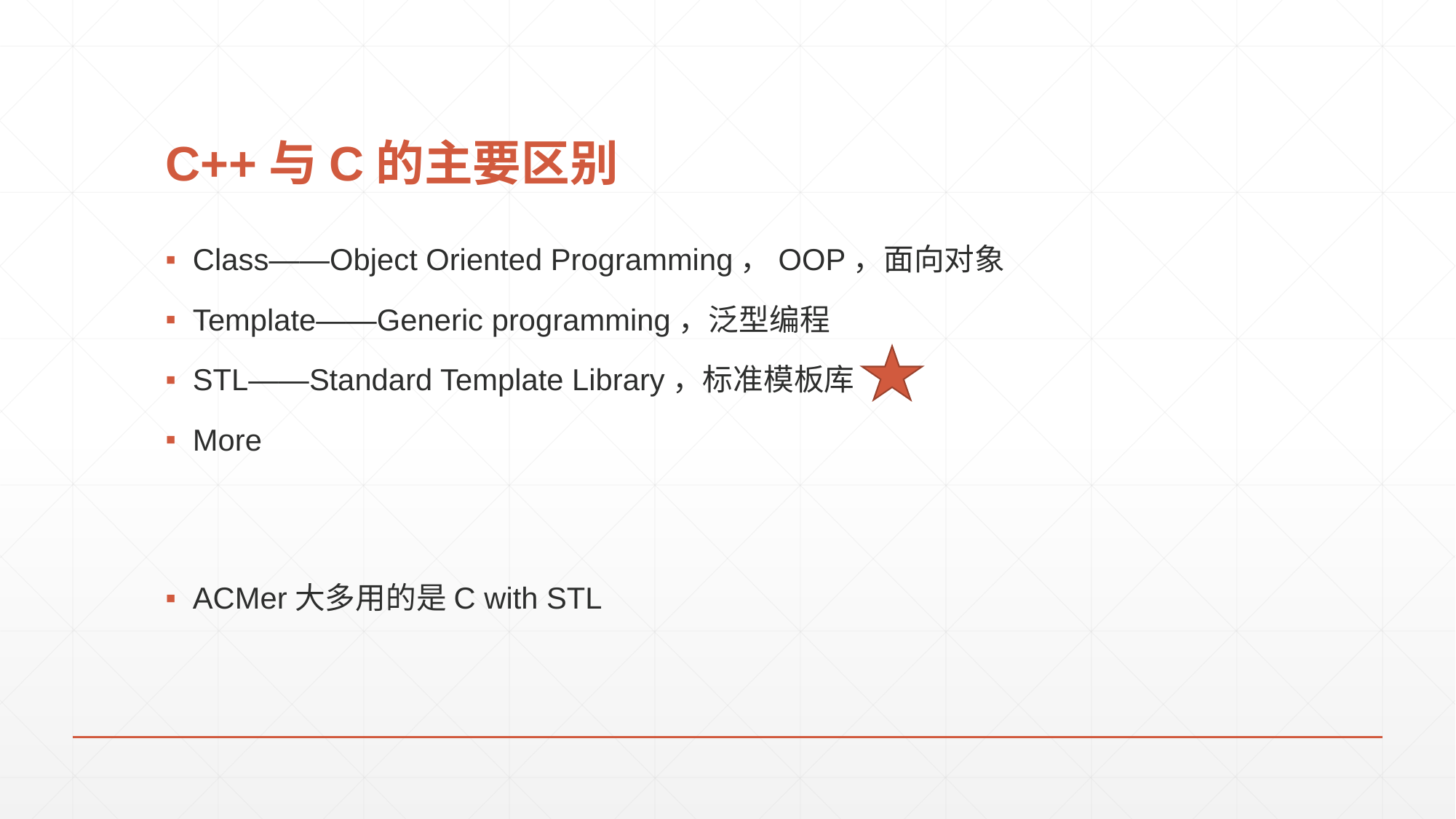

# C++与C的主要区别
Class——Object Oriented Programming，OOP，面向对象
Template——Generic programming，泛型编程
STL——Standard Template Library，标准模板库
More
ACMer大多用的是C with STL